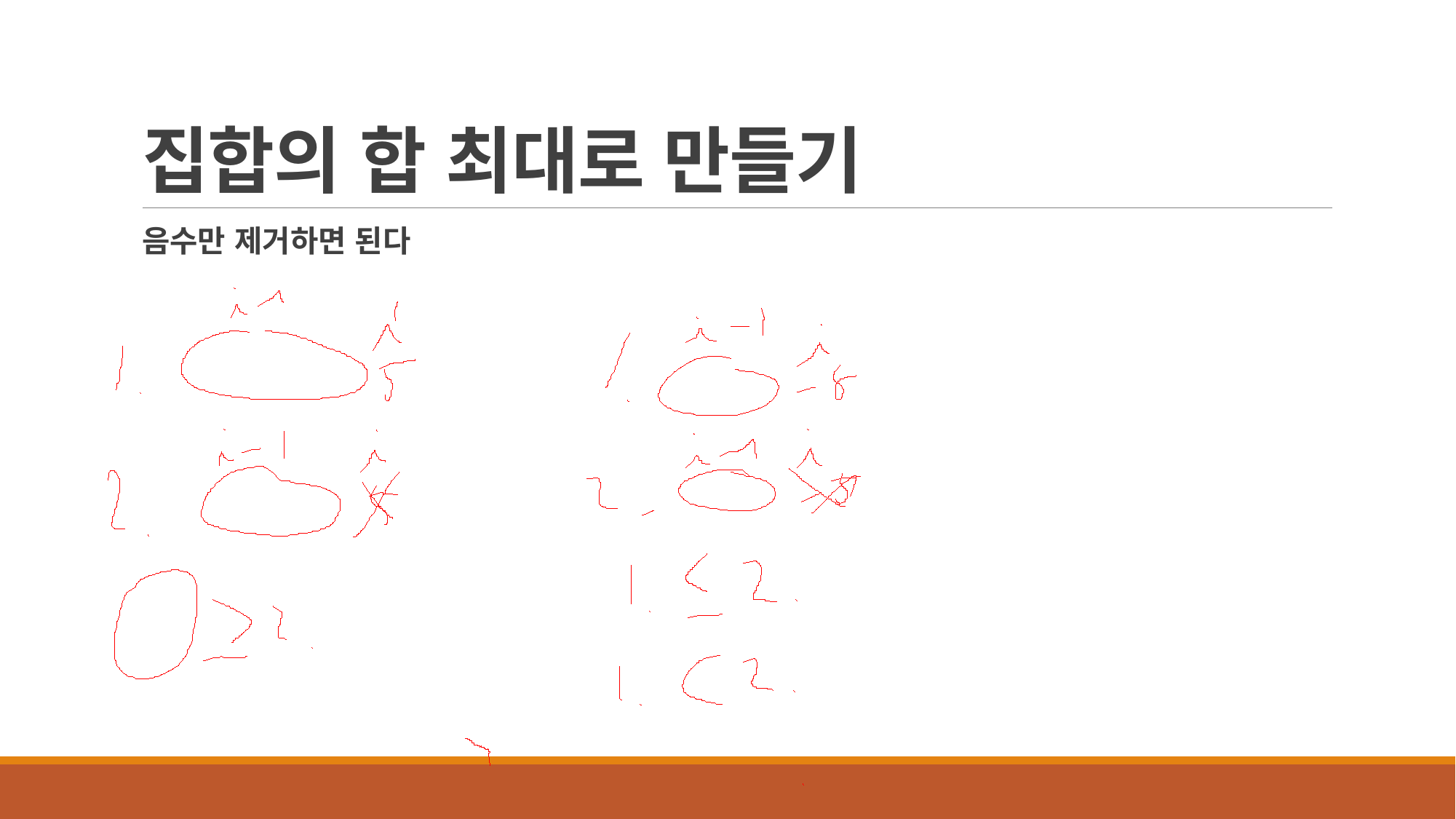

# 집합의 합 최대로 만들기
음수만 제거하면 된다